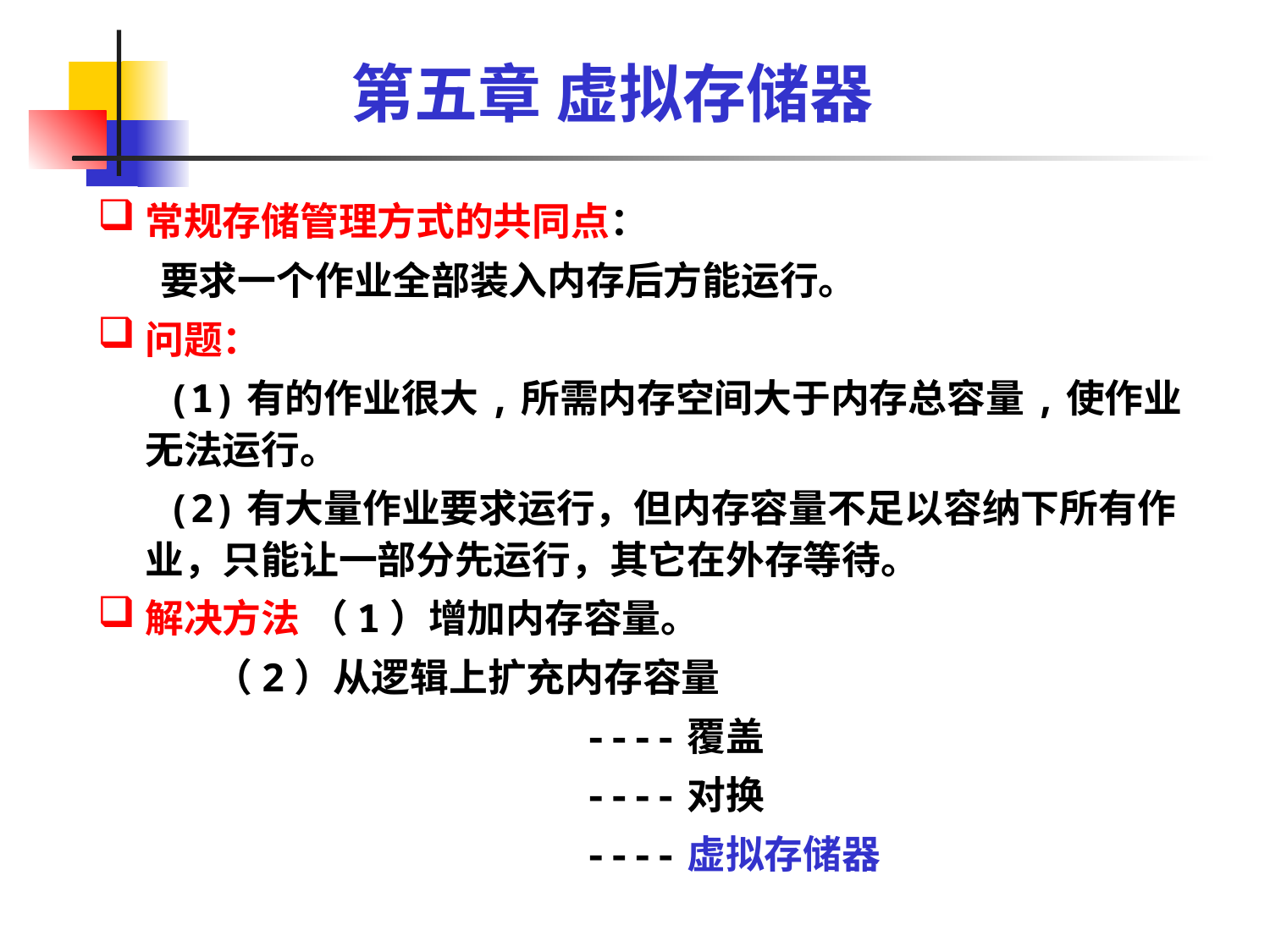

# 第五章 虚拟存储器
常规存储管理方式的共同点：
      要求一个作业全部装入内存后方能运行。
问题：
   (1)有的作业很大,所需内存空间大于内存总容量,使作业无法运行。
   (2)有大量作业要求运行，但内存容量不足以容纳下所有作业，只能让一部分先运行，其它在外存等待。
解决方法 （1）增加内存容量。
            （2）从逻辑上扩充内存容量
          ----覆盖
          ----对换
          ----虚拟存储器